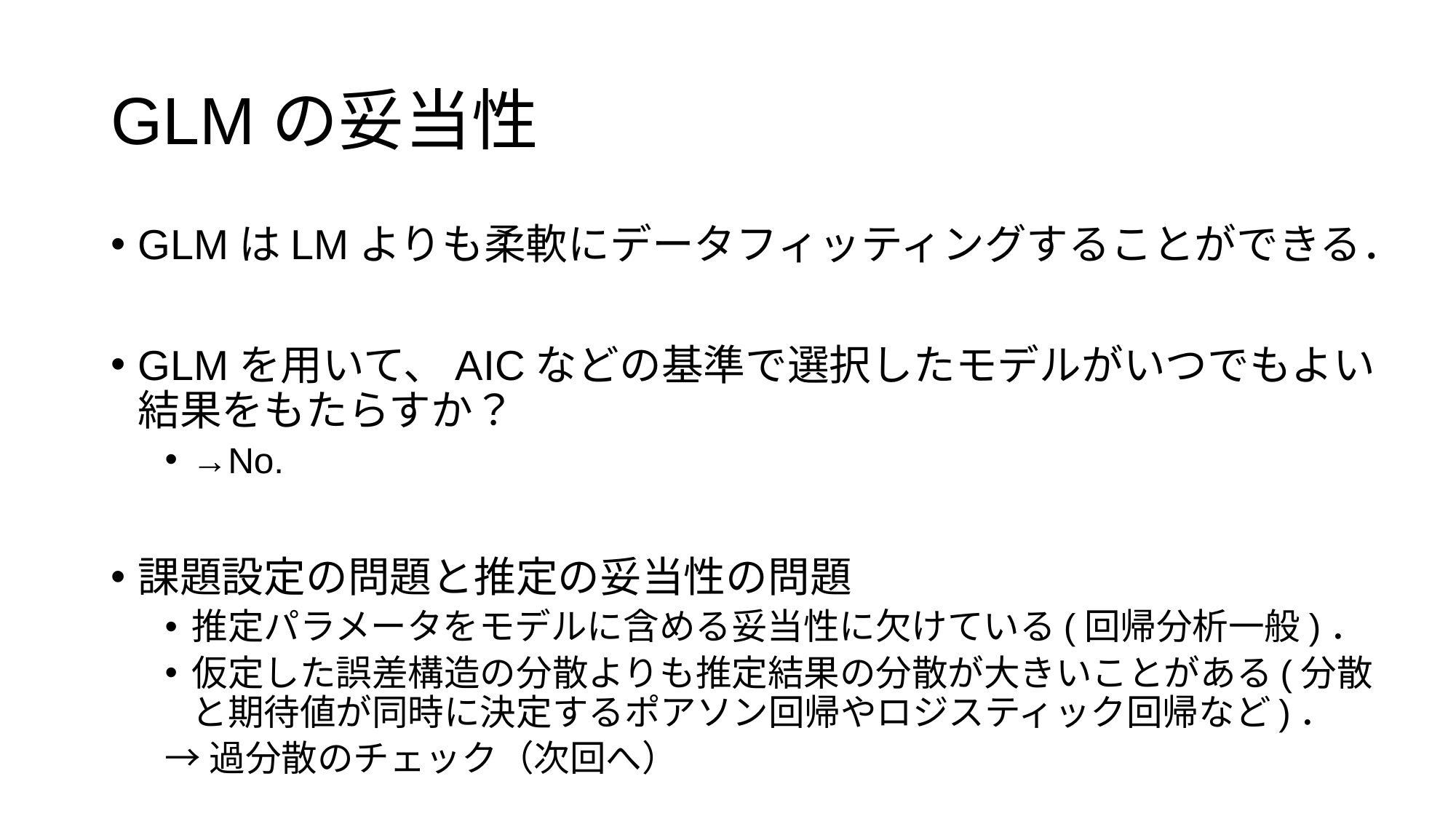

# GLMの妥当性
GLMはLMよりも柔軟にデータフィッティングすることができる．

GLMを用いて、AICなどの基準で選択したモデルがいつでもよい結果をもたらすか？
→No.

課題設定の問題と推定の妥当性の問題
推定パラメータをモデルに含める妥当性に欠けている(回帰分析一般)．
仮定した誤差構造の分散よりも推定結果の分散が大きいことがある(分散と期待値が同時に決定するポアソン回帰やロジスティック回帰など)．
	→過分散のチェック（次回へ）